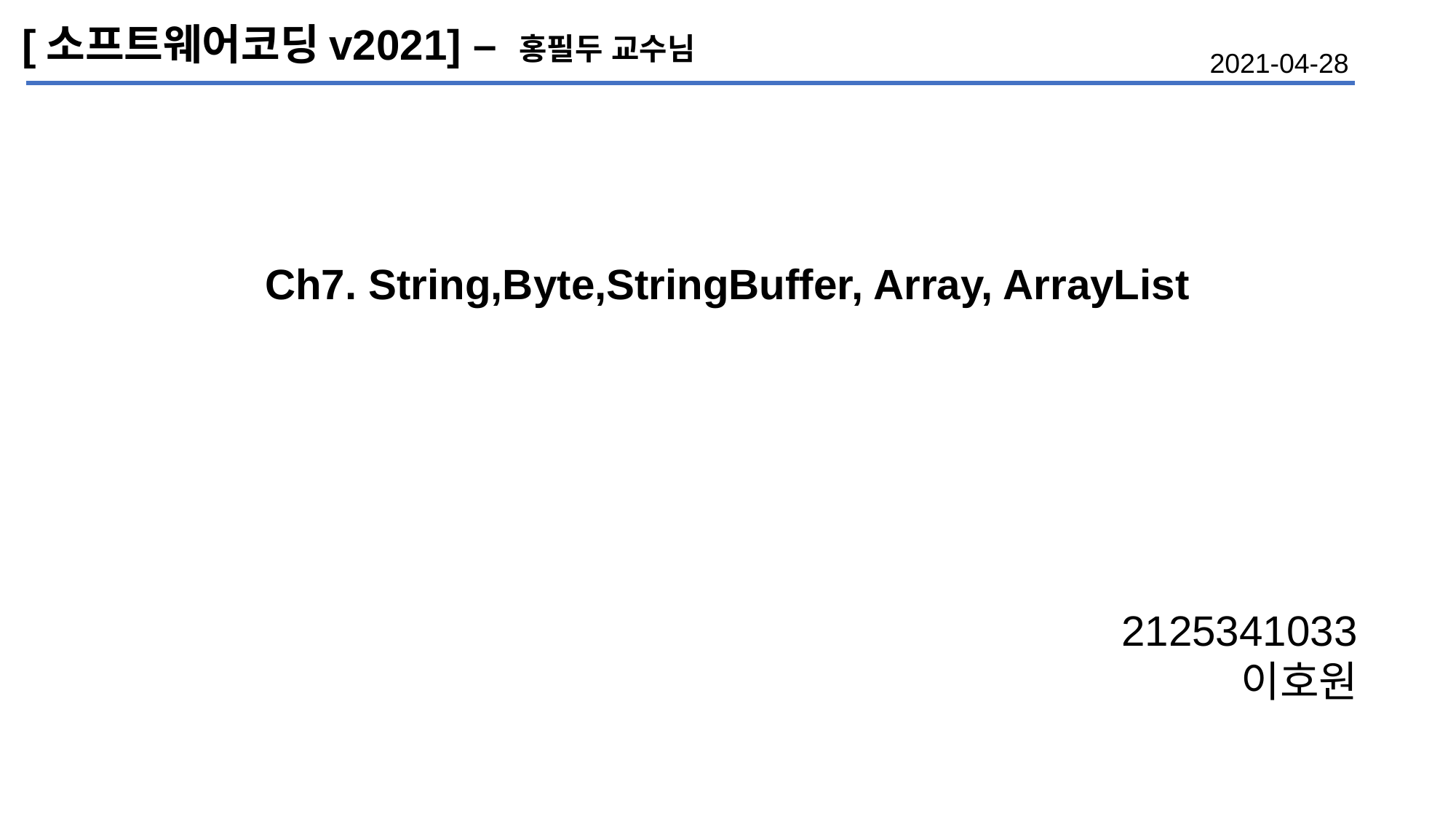

[소프트웨어코딩v2021] – 홍필두 교수님
2021-04-28
Ch7. String,Byte,StringBuffer, Array, ArrayList
2125341033
이호원